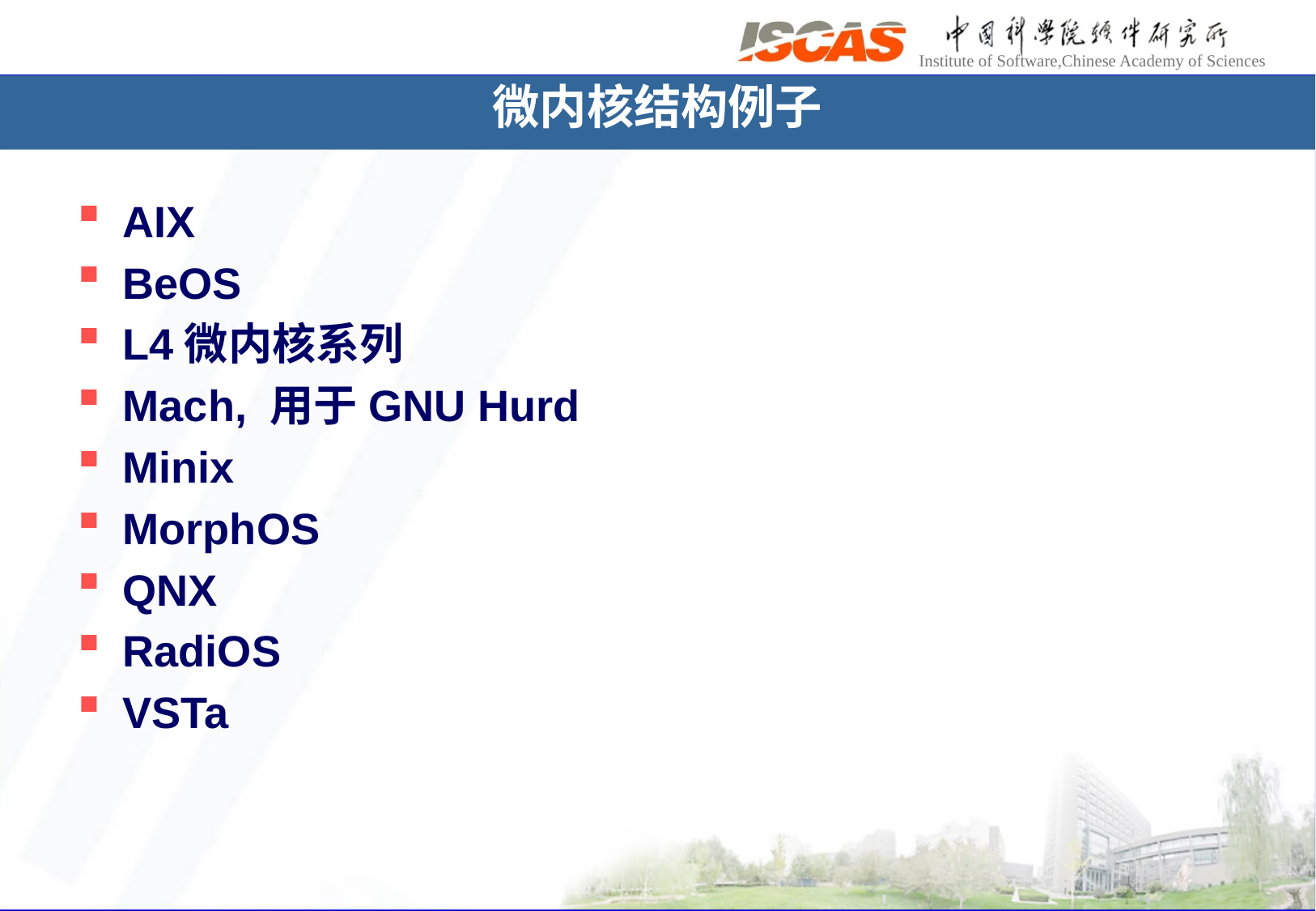

# 微内核结构例子
AIX
BeOS
L4微内核系列
Mach, 用于GNU Hurd
Minix
MorphOS
QNX
RadiOS
VSTa